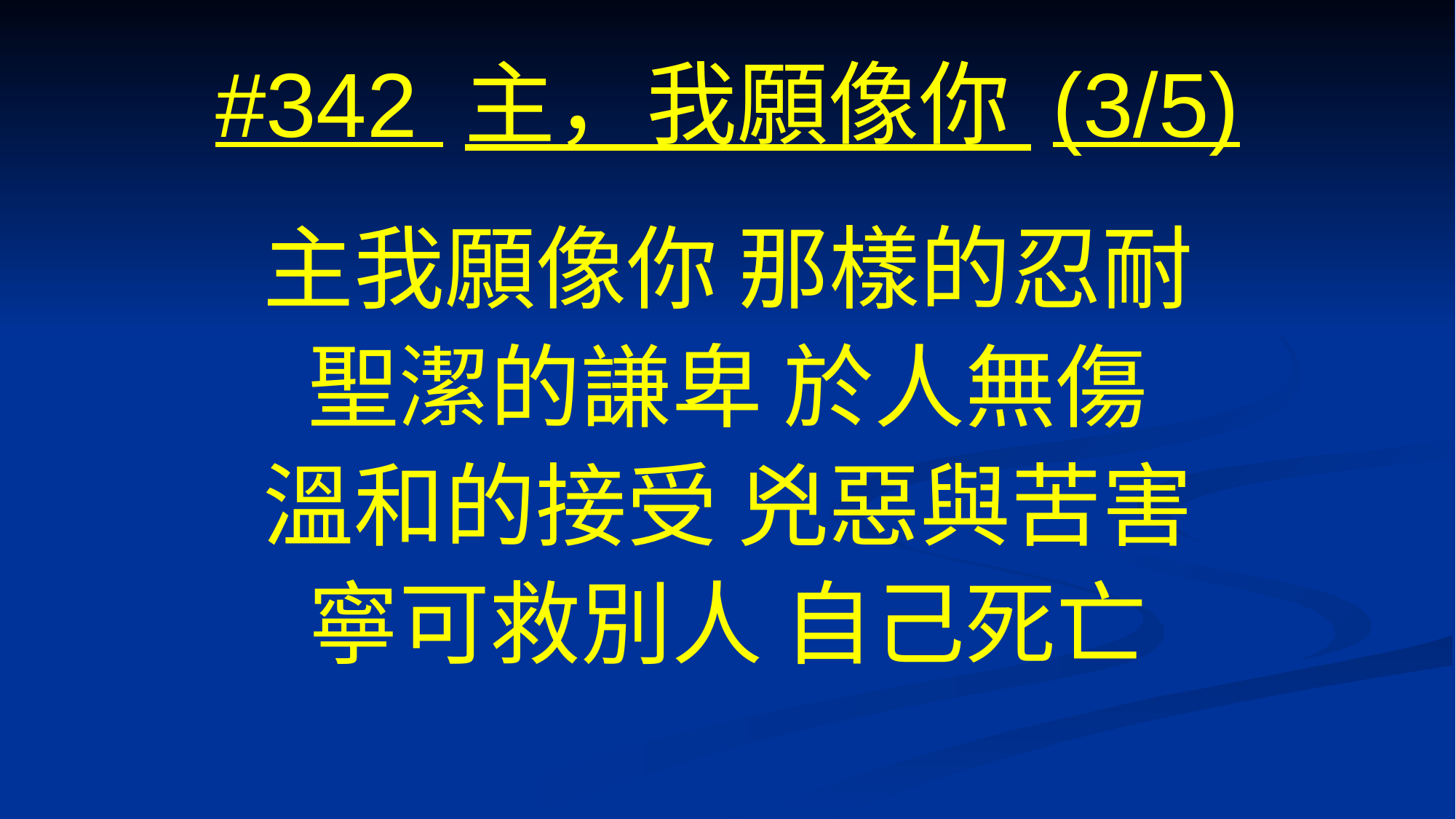

# #342 主，我願像你 (3/5)
主我願像你 那樣的忍耐
聖潔的謙卑 於人無傷
溫和的接受 兇惡與苦害
寧可救別人 自己死亡